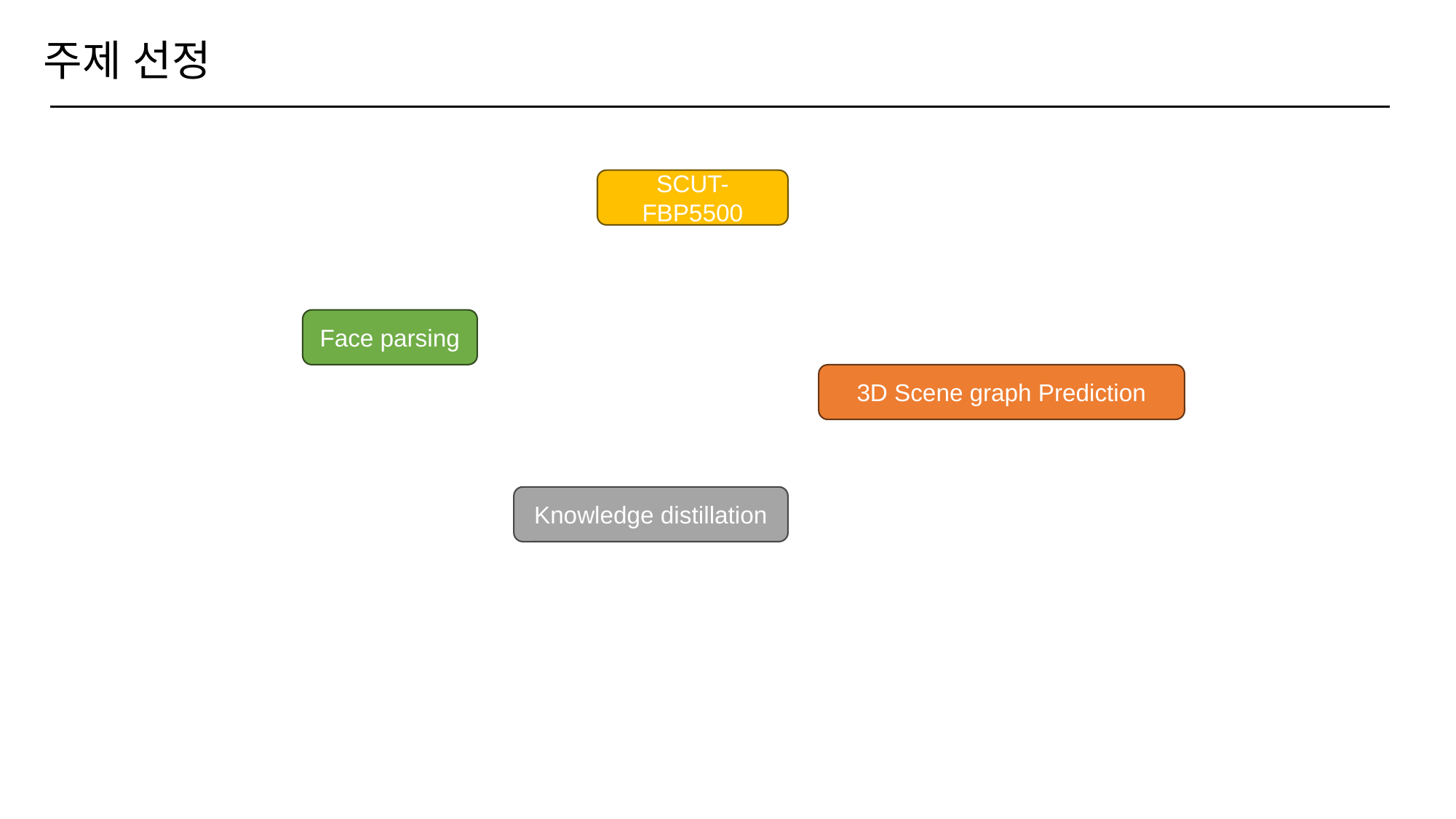

# 주제 선정
SCUT-FBP5500
Face parsing
3D Scene graph Prediction
Knowledge distillation